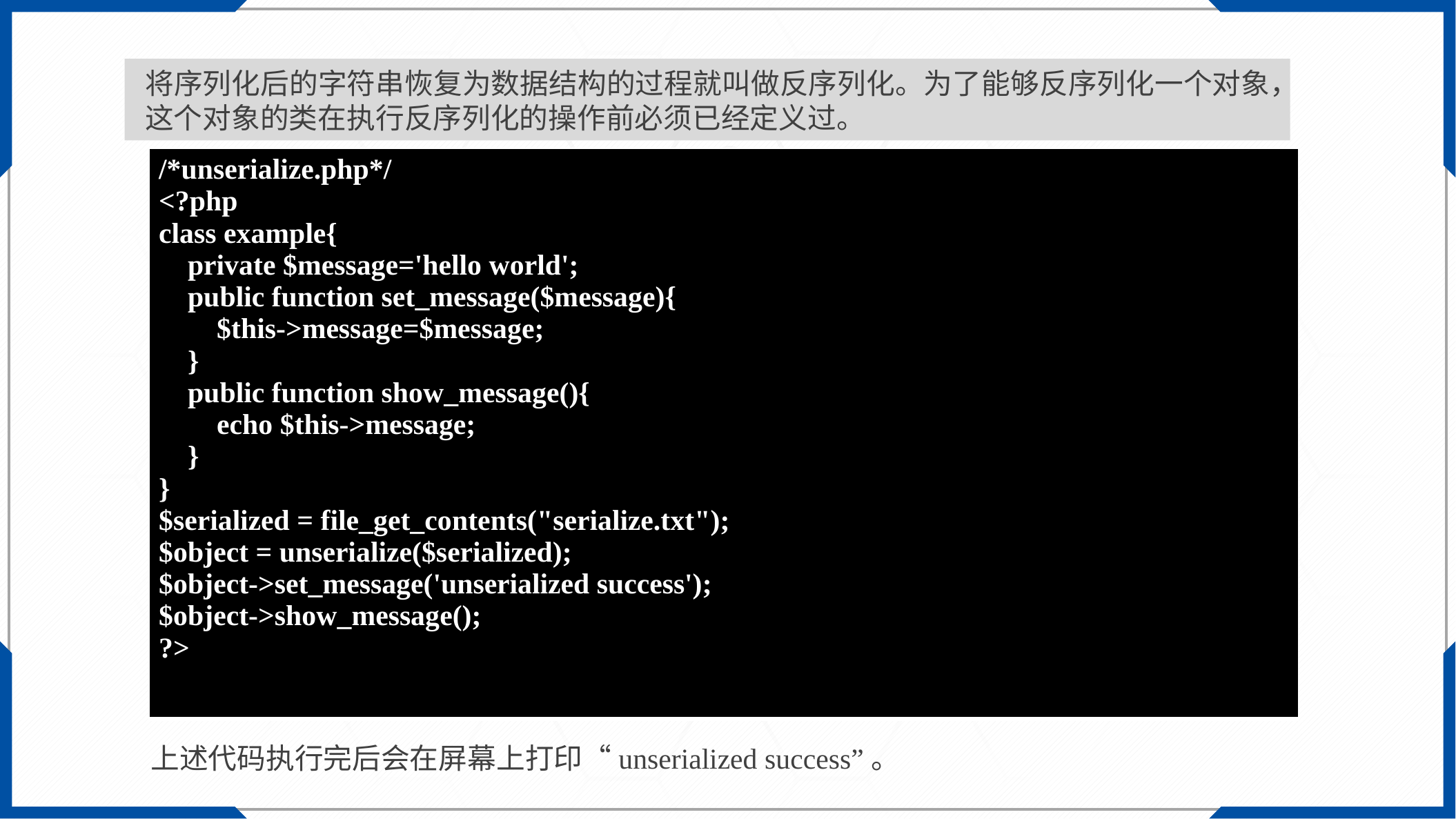

将序列化后的字符串恢复为数据结构的过程就叫做反序列化。为了能够反序列化一个对象，这个对象的类在执行反序列化的操作前必须已经定义过。
| /\*unserialize.php\*/ <?php class example{ private $message='hello world'; public function set\_message($message){ $this->message=$message; } public function show\_message(){ echo $this->message; } } $serialized = file\_get\_contents("serialize.txt"); $object = unserialize($serialized); $object->set\_message('unserialized success'); $object->show\_message(); ?> |
| --- |
上述代码执行完后会在屏幕上打印“unserialized success”。